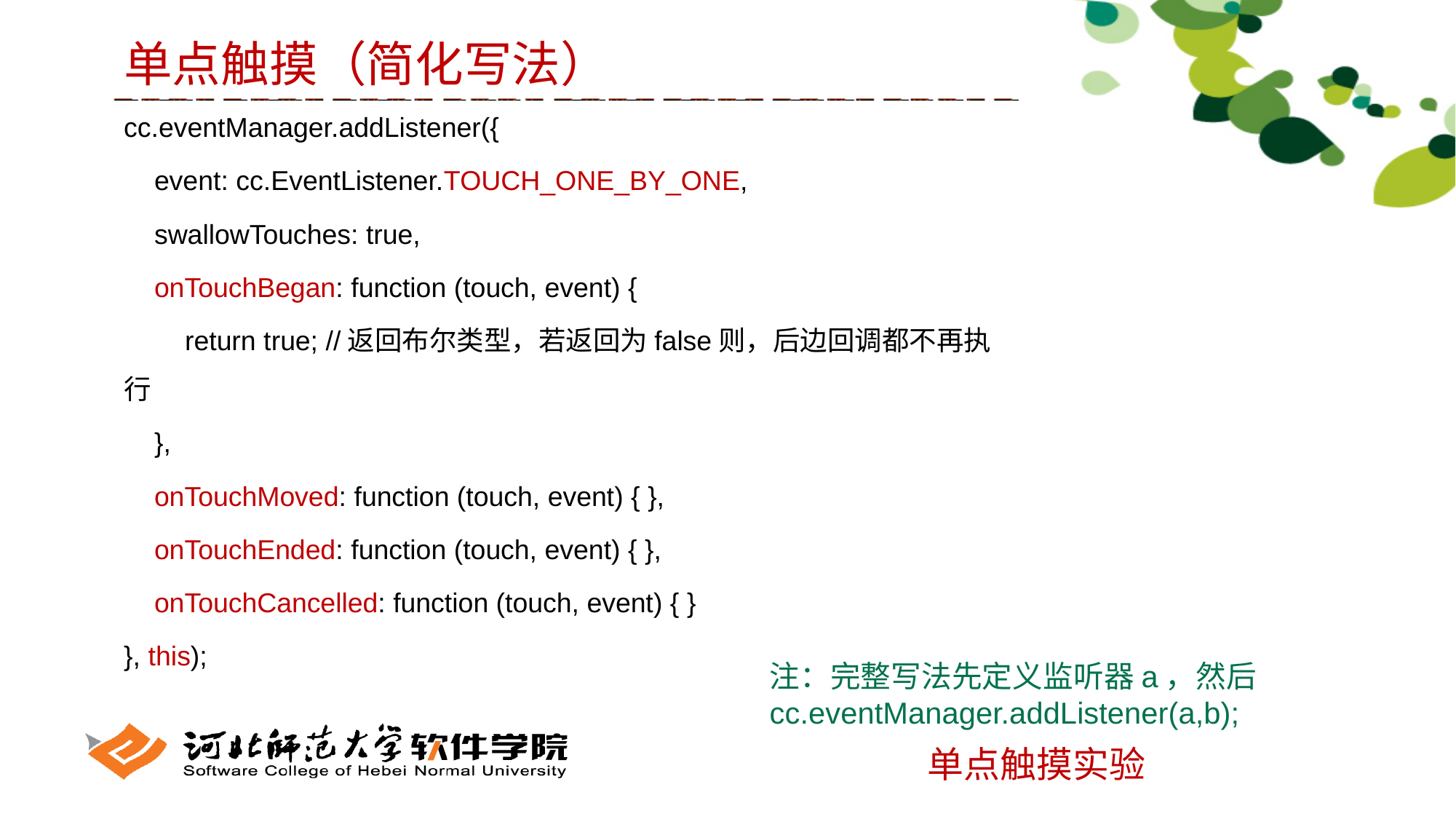

单点触摸（简化写法）

cc.eventManager.addListener({
    event: cc.EventListener.TOUCH_ONE_BY_ONE,
    swallowTouches: true,
    onTouchBegan: function (touch, event) {
        return true; //返回布尔类型，若返回为false则，后边回调都不再执行
    },
    onTouchMoved: function (touch, event) { },
    onTouchEnded: function (touch, event) { },
    onTouchCancelled: function (touch, event) { }
}, this);
注：完整写法先定义监听器a，然后
cc.eventManager.addListener(a,b);
单点触摸实验